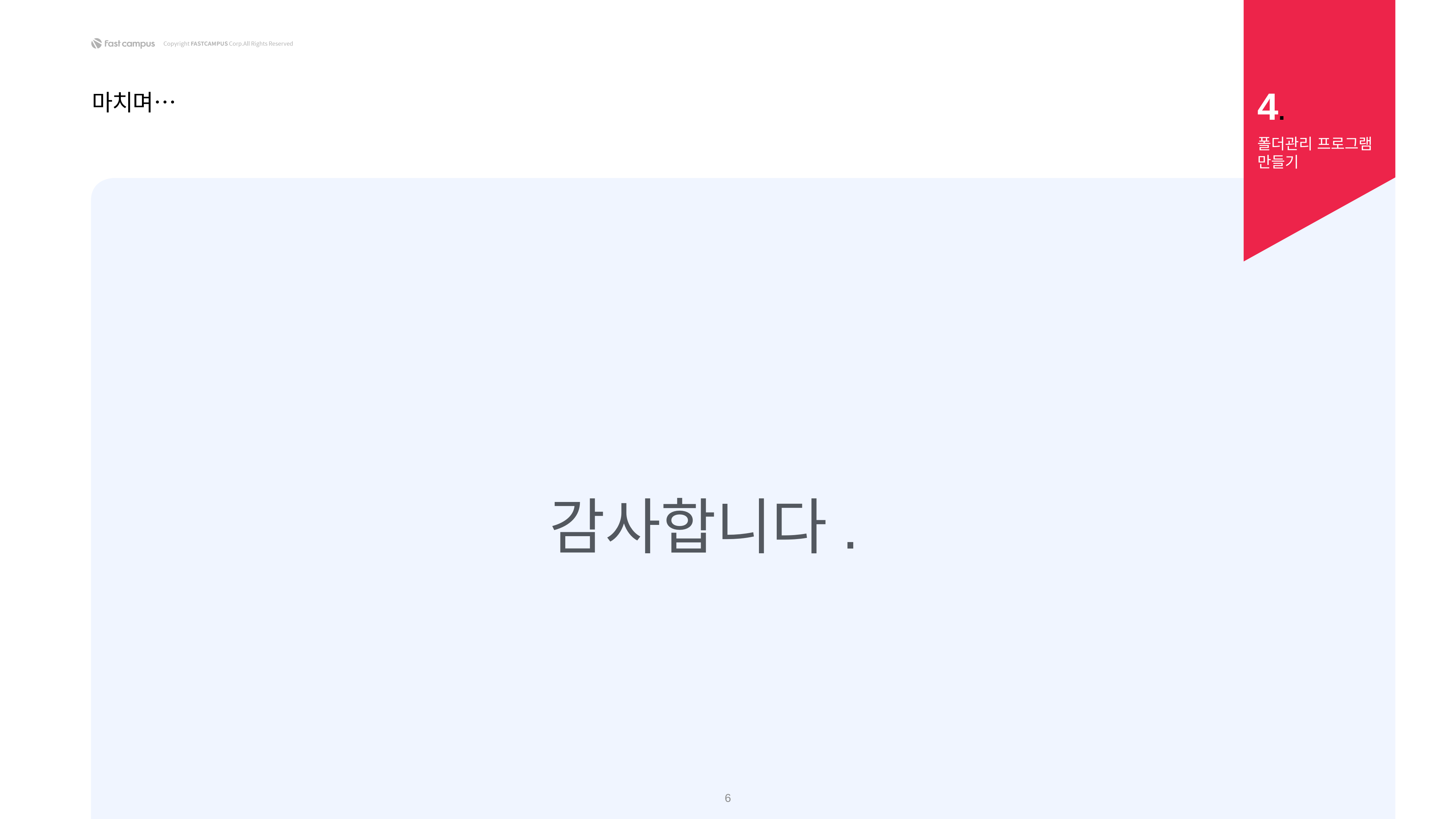

4.
마치며…
폴더관리 프로그램
만들기
감사합니다.
6